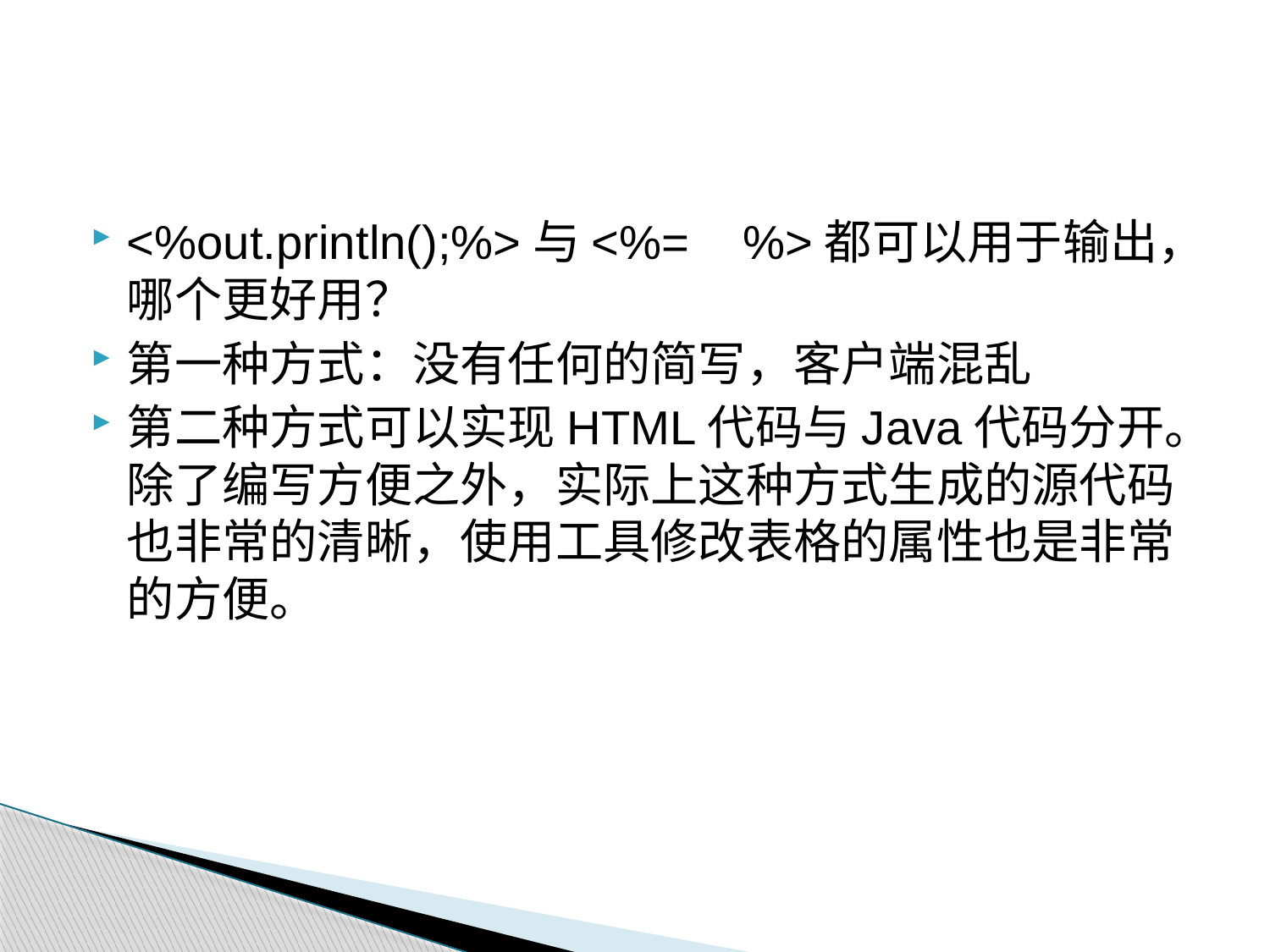

#
<%out.println();%>与<%=    %>都可以用于输出，哪个更好用？
第一种方式：没有任何的简写，客户端混乱
第二种方式可以实现HTML代码与Java代码分开。除了编写方便之外，实际上这种方式生成的源代码也非常的清晰，使用工具修改表格的属性也是非常的方便。